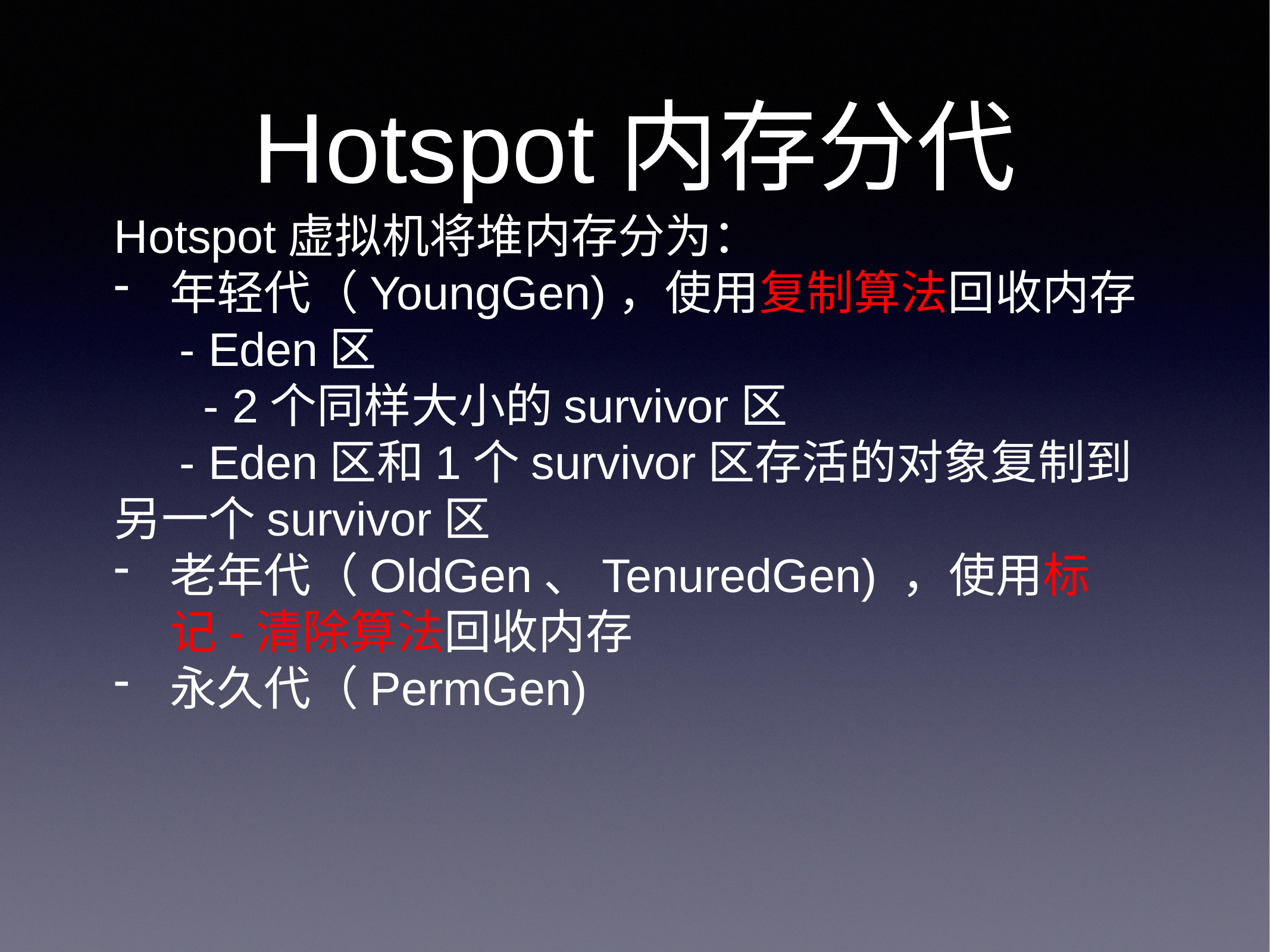

# Hotspot内存分代
Hotspot虚拟机将堆内存分为：
年轻代（YoungGen)，使用复制算法回收内存
     - Eden区
	- 2个同样大小的survivor区
     - Eden区和1个survivor区存活的对象复制到另一个survivor区
老年代（OldGen、TenuredGen) ，使用标记-清除算法回收内存
永久代（PermGen)